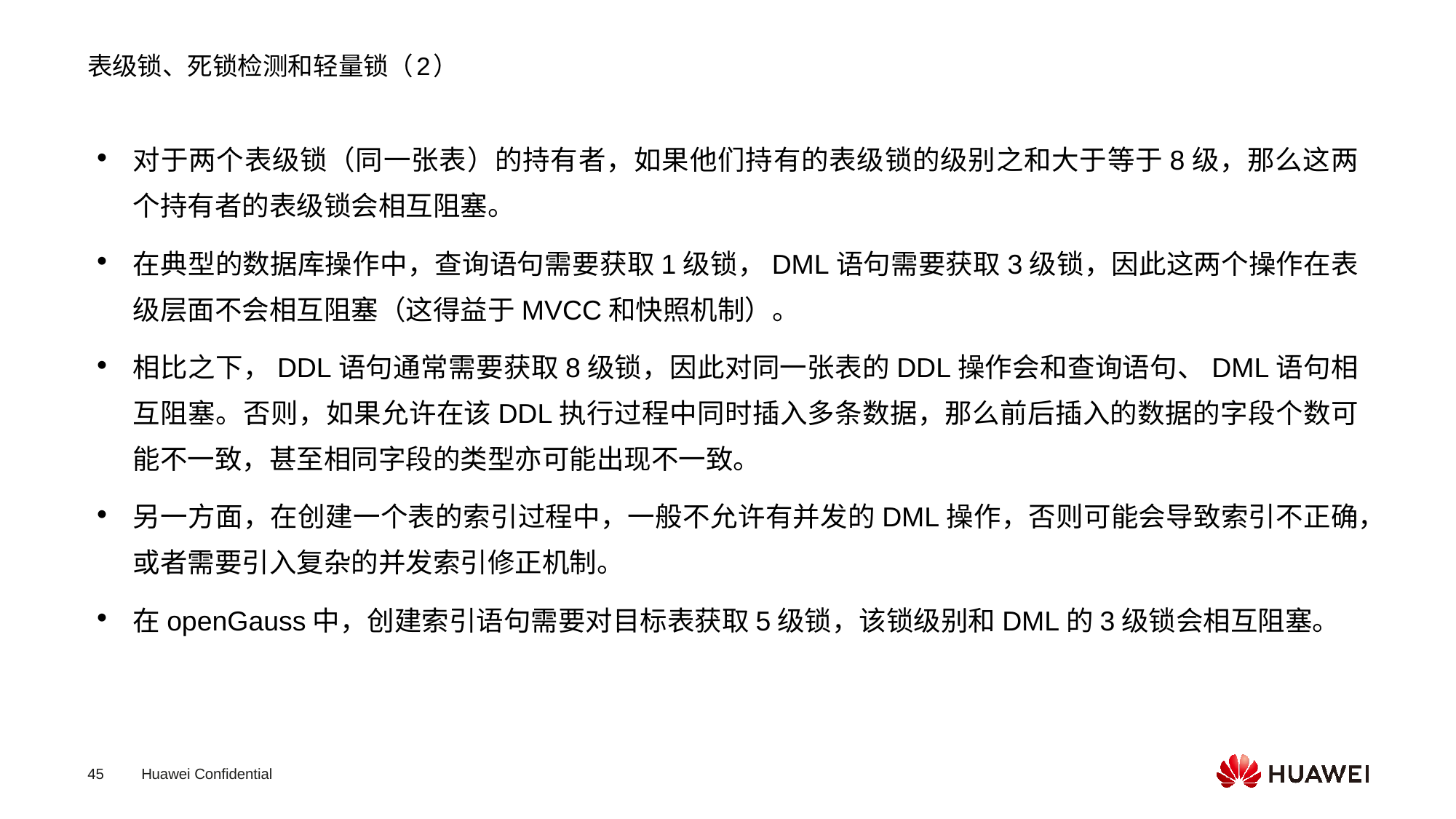

# 表级锁、死锁检测和轻量锁（2）
对于两个表级锁（同一张表）的持有者，如果他们持有的表级锁的级别之和大于等于8级，那么这两个持有者的表级锁会相互阻塞。
在典型的数据库操作中，查询语句需要获取1级锁，DML语句需要获取3级锁，因此这两个操作在表级层面不会相互阻塞（这得益于MVCC和快照机制）。
相比之下，DDL语句通常需要获取8级锁，因此对同一张表的DDL操作会和查询语句、DML语句相互阻塞。否则，如果允许在该DDL执行过程中同时插入多条数据，那么前后插入的数据的字段个数可能不一致，甚至相同字段的类型亦可能出现不一致。
另一方面，在创建一个表的索引过程中，一般不允许有并发的DML操作，否则可能会导致索引不正确，或者需要引入复杂的并发索引修正机制。
在openGauss中，创建索引语句需要对目标表获取5级锁，该锁级别和DML的3级锁会相互阻塞。